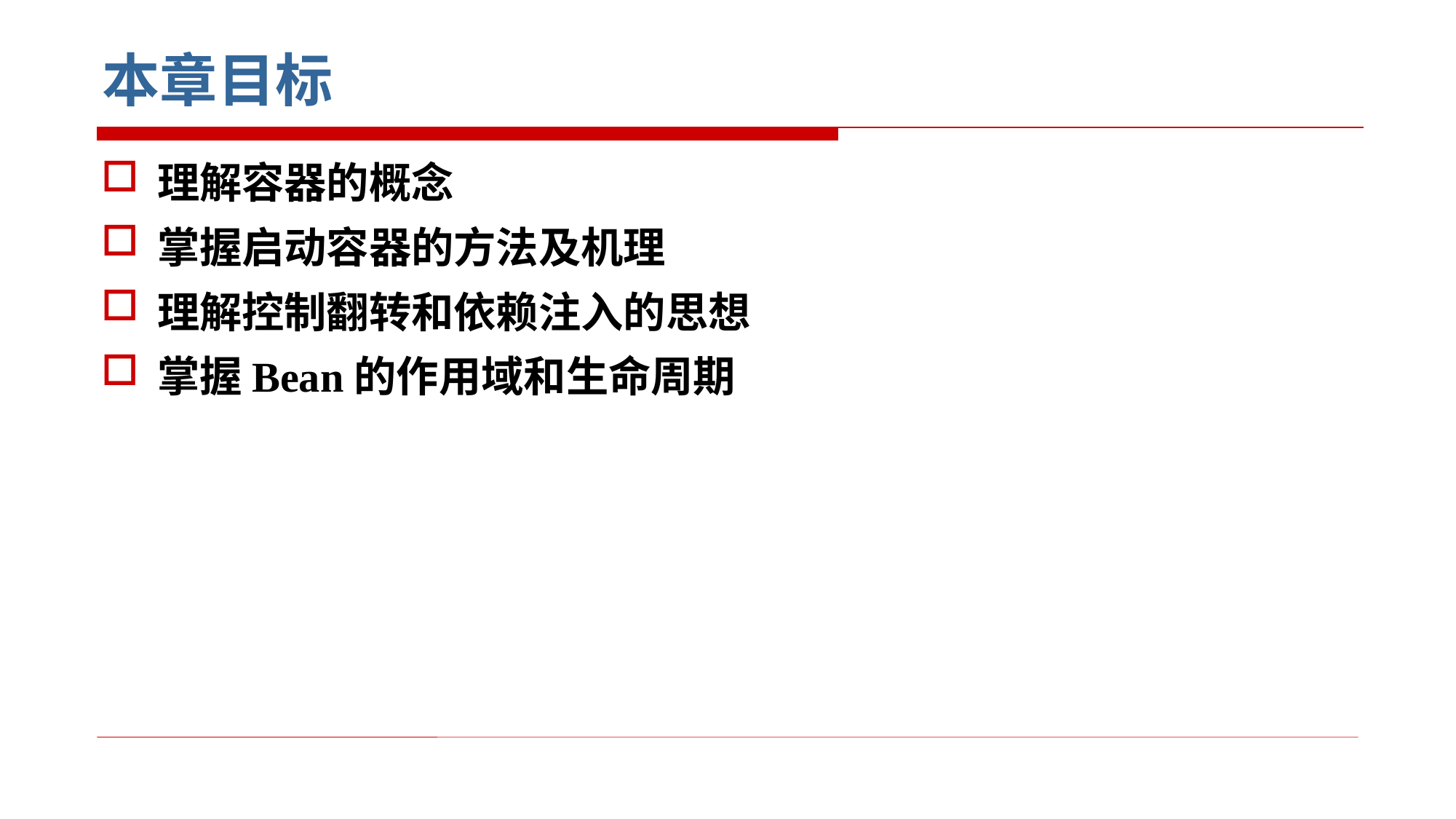

# 本章目标
理解容器的概念
掌握启动容器的方法及机理
理解控制翻转和依赖注入的思想
掌握Bean的作用域和生命周期
2